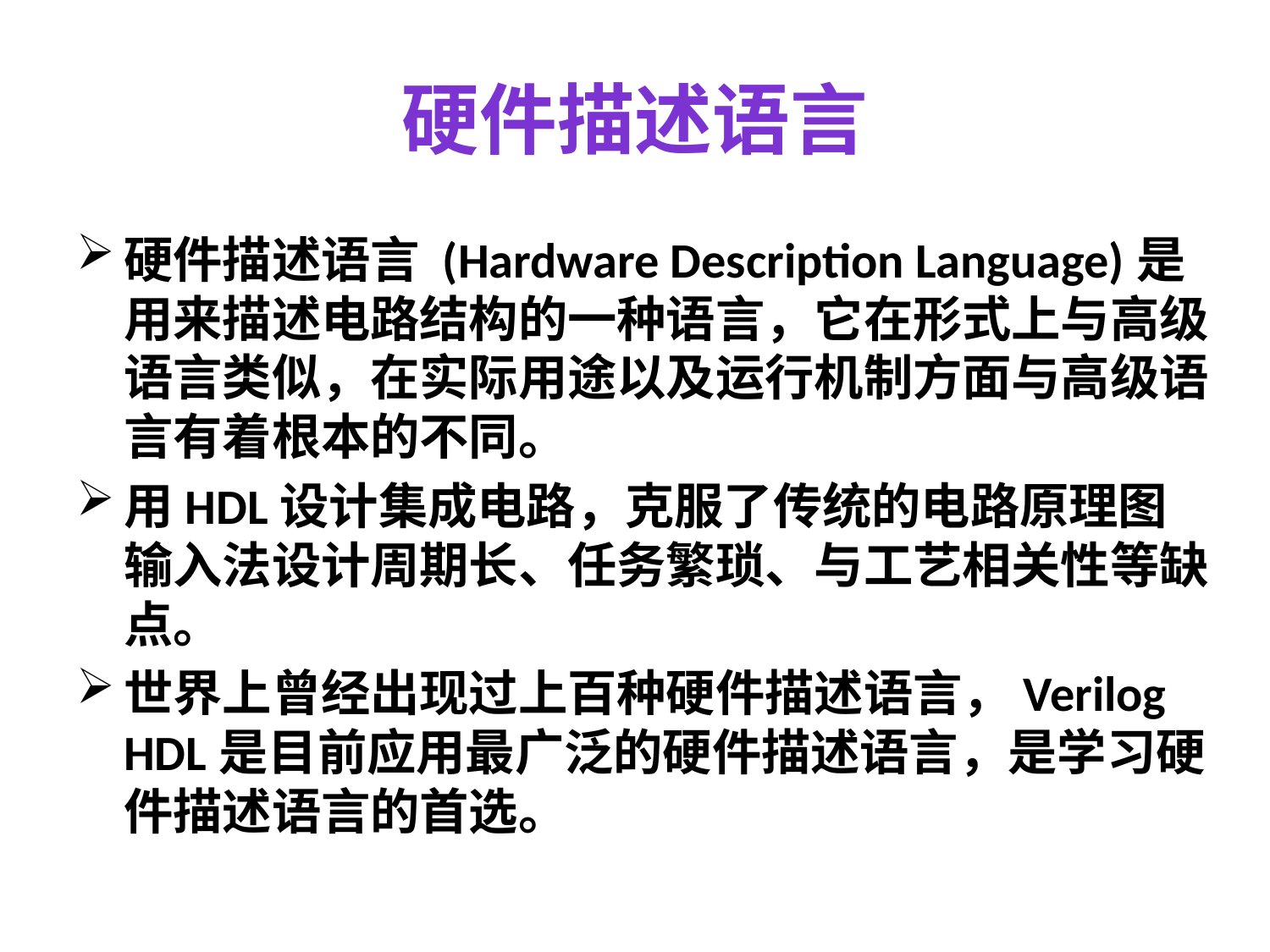

# 硬件描述语言
硬件描述语言 (Hardware Description Language)是用来描述电路结构的一种语言，它在形式上与高级语言类似，在实际用途以及运行机制方面与高级语言有着根本的不同。
用HDL设计集成电路，克服了传统的电路原理图输入法设计周期长、任务繁琐、与工艺相关性等缺点。
世界上曾经出现过上百种硬件描述语言，Verilog HDL是目前应用最广泛的硬件描述语言，是学习硬件描述语言的首选。